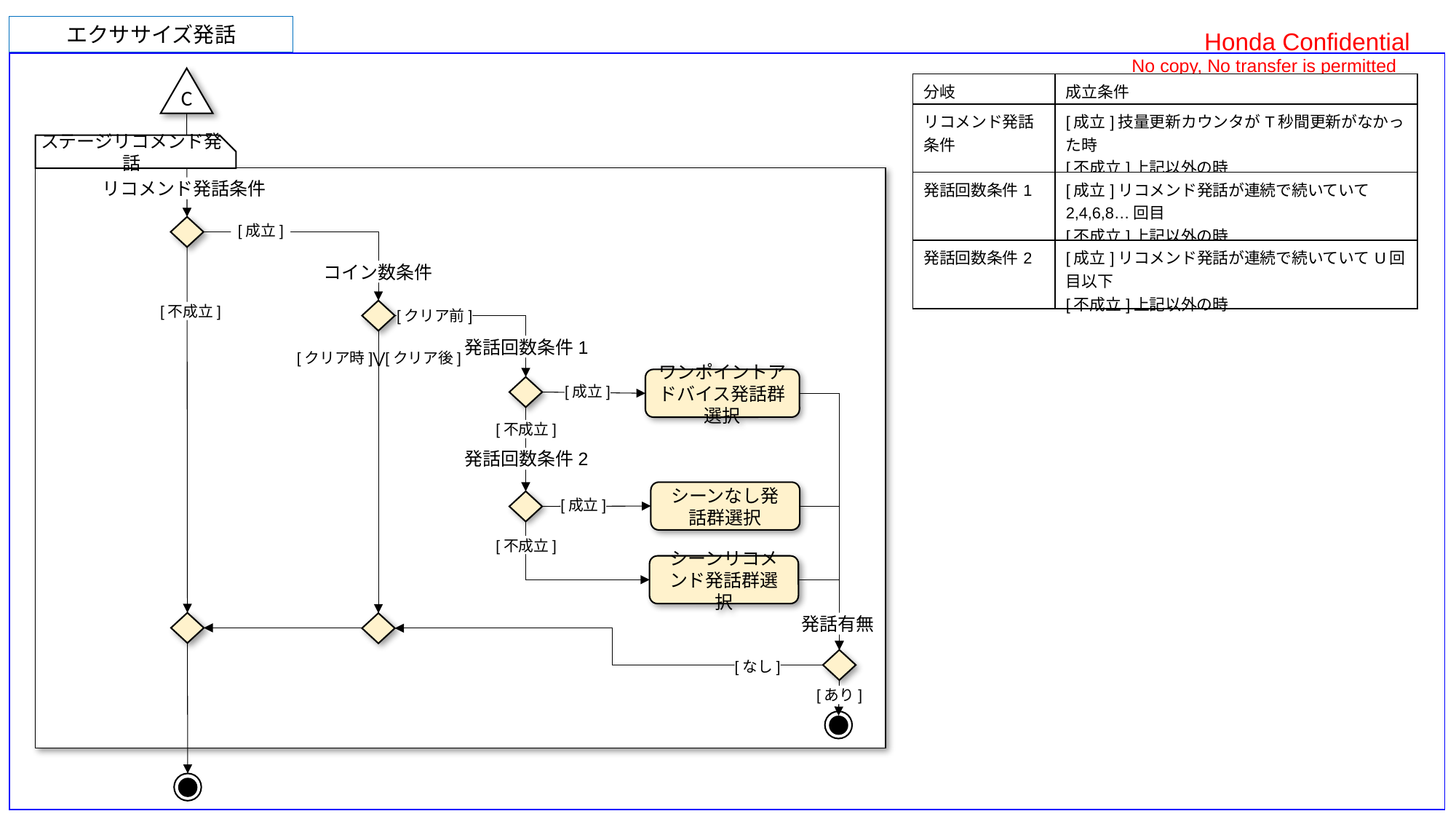

エクササイズ発話

C
| 分岐 | 成立条件 |
| --- | --- |
| リコメンド発話条件 | [成立]技量更新カウンタがT秒間更新がなかった時 [不成立]上記以外の時 |
| 発話回数条件1 | [成立]リコメンド発話が連続で続いていて2,4,6,8…回目 [不成立]上記以外の時 |
| 発話回数条件2 | [成立]リコメンド発話が連続で続いていてU回目以下 [不成立]上記以外の時 |
ステージリコメンド発話

リコメンド発話条件

[成立]
コイン数条件

[不成立]
[クリア前]
発話回数条件1
[クリア時]⋁[クリア後]
ワンポイントアドバイス発話群選択

[成立]
[不成立]
発話回数条件2
シーンなし発話群選択

[成立]
[不成立]
シーンリコメンド発話群選択
発話有無

[なし]
[あり]